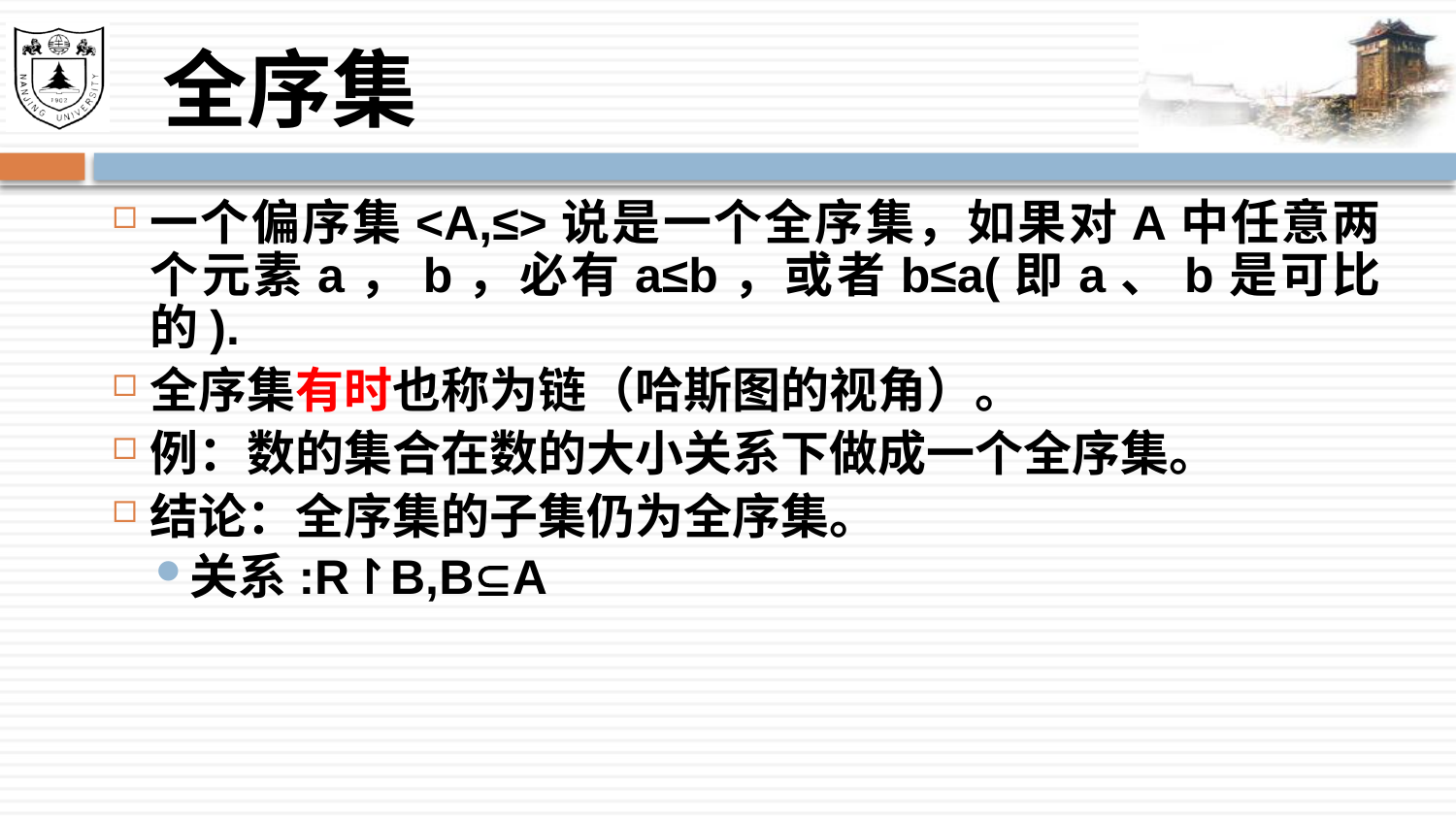

# 全序集
一个偏序集<A,≤>说是一个全序集，如果对A中任意两个元素a，b，必有a≤b，或者b≤a(即a、b是可比的).
全序集有时也称为链（哈斯图的视角）。
例：数的集合在数的大小关系下做成一个全序集。
结论：全序集的子集仍为全序集。
关系:R↾B,B⊆A